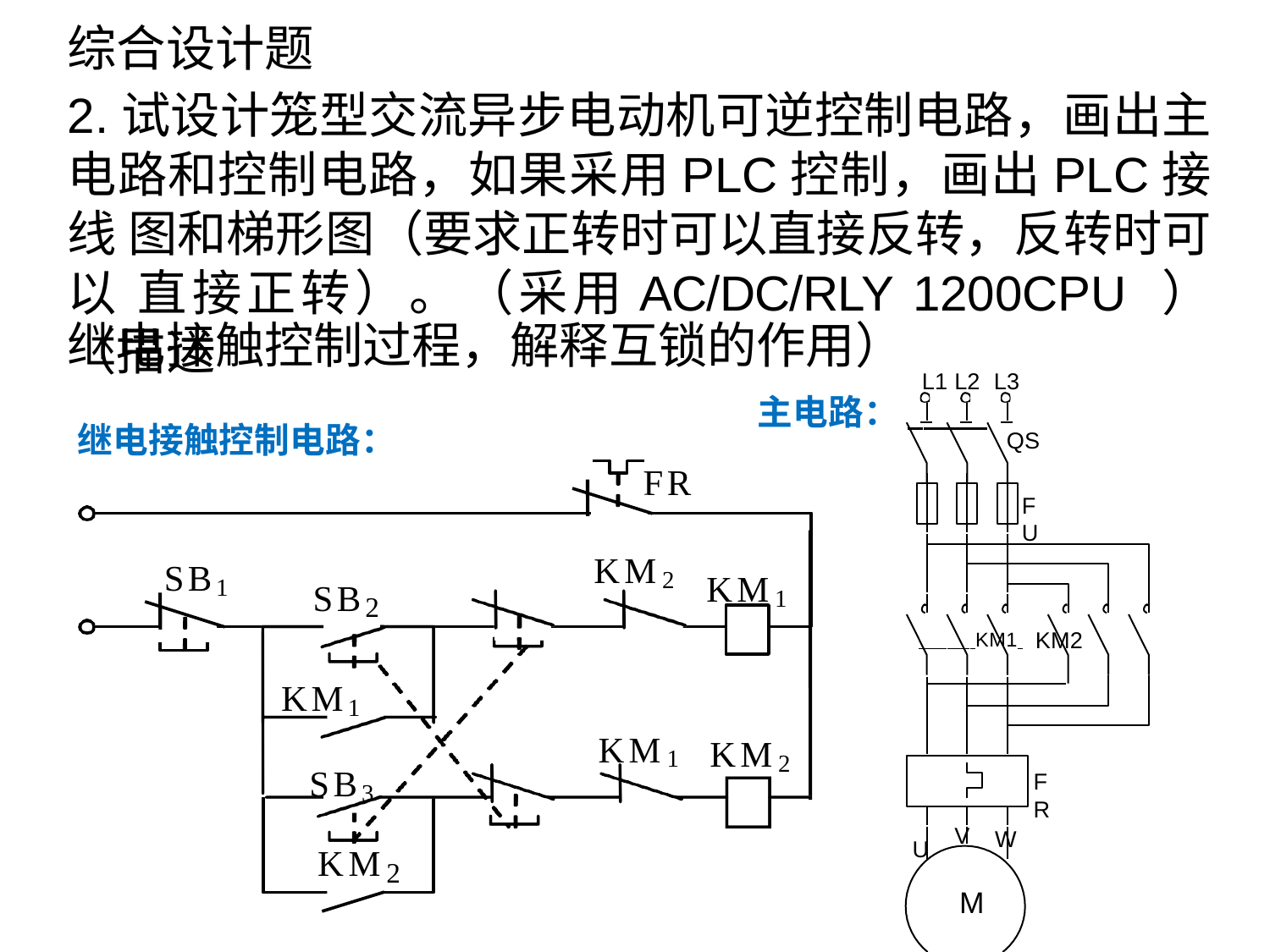

# 综合设计题
2.试设计笼型交流异步电动机可逆控制电路，画出主 电路和控制电路，如果采用PLC控制，画出PLC接线 图和梯形图（要求正转时可以直接反转，反转时可以 直接正转）。（采用AC/DC/RLY 1200CPU ）（描述
继电接触控制过程，解释互锁的作用）
L1 L2 L3

主电路：
QS

继电接触控制电路：

FR

FU

KM2

SB1
KM1

SB

2

          KM1 KM2

KM1
SB3

KM1
KM2

FR

V
W

U
KM

2

M